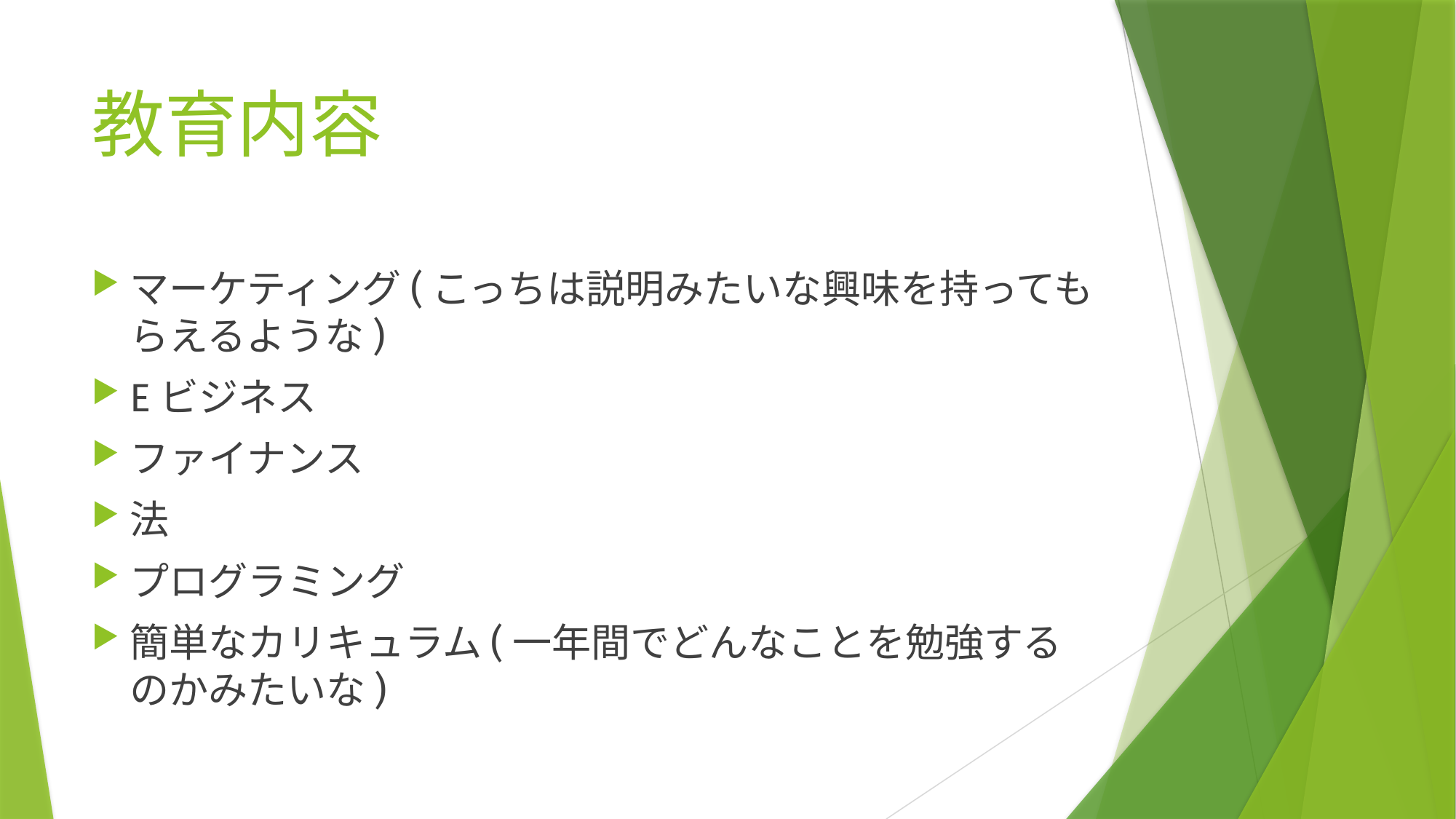

# 教育内容
マーケティング(こっちは説明みたいな興味を持ってもらえるような)
Eビジネス
ファイナンス
法
プログラミング
簡単なカリキュラム(一年間でどんなことを勉強するのかみたいな)